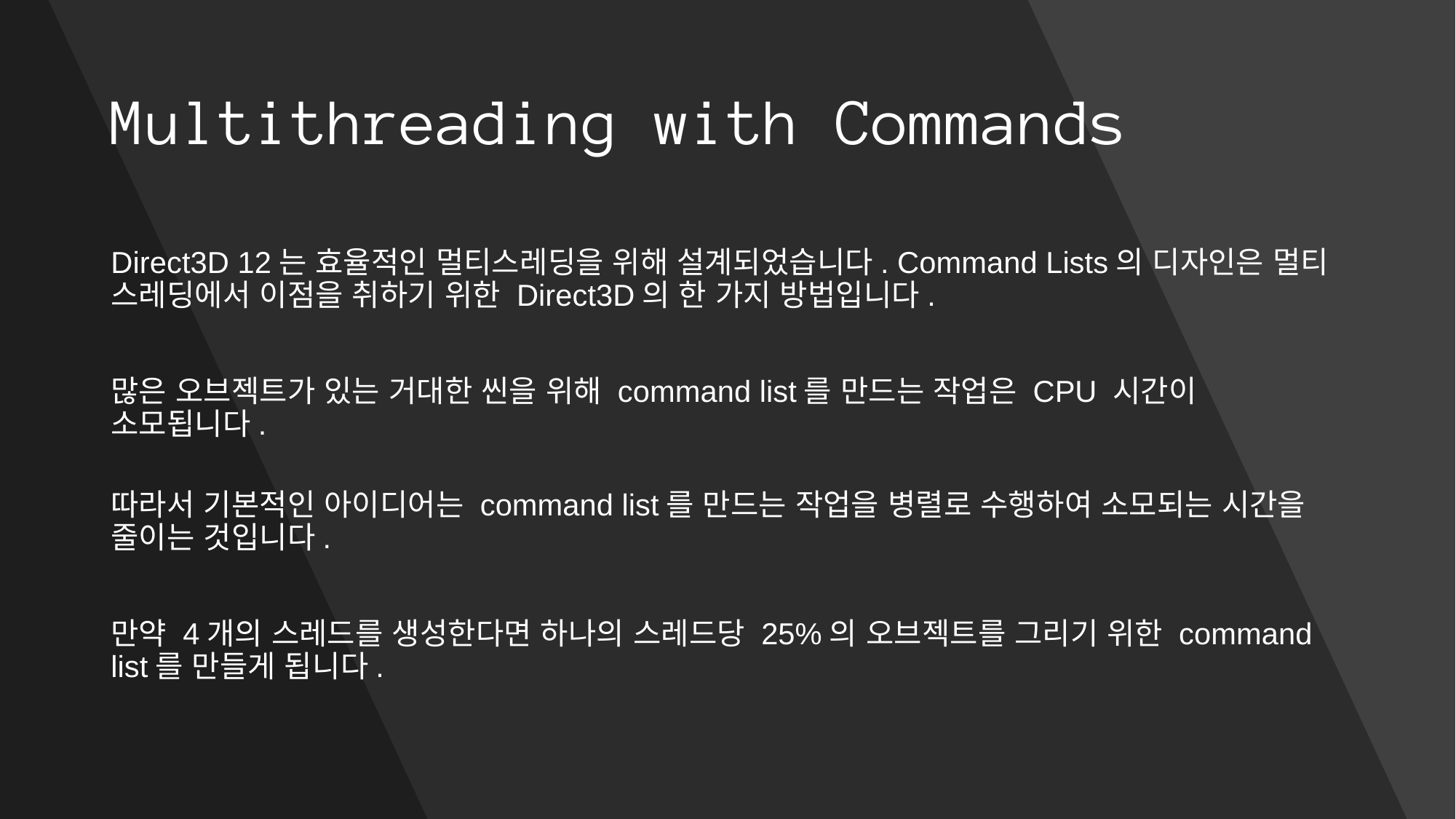

# Multithreading with Commands
Direct3D 12는 효율적인 멀티스레딩을 위해 설계되었습니다. Command Lists의 디자인은 멀티
스레딩에서 이점을 취하기 위한 Direct3D의 한 가지 방법입니다.

많은 오브젝트가 있는 거대한 씬을 위해 command list를 만드는 작업은 CPU 시간이 소모됩니다.
따라서 기본적인 아이디어는 command list를 만드는 작업을 병렬로 수행하여 소모되는 시간을
줄이는 것입니다.

만약 4개의 스레드를 생성한다면 하나의 스레드당 25%의 오브젝트를 그리기 위한 command list를 만들게 됩니다.